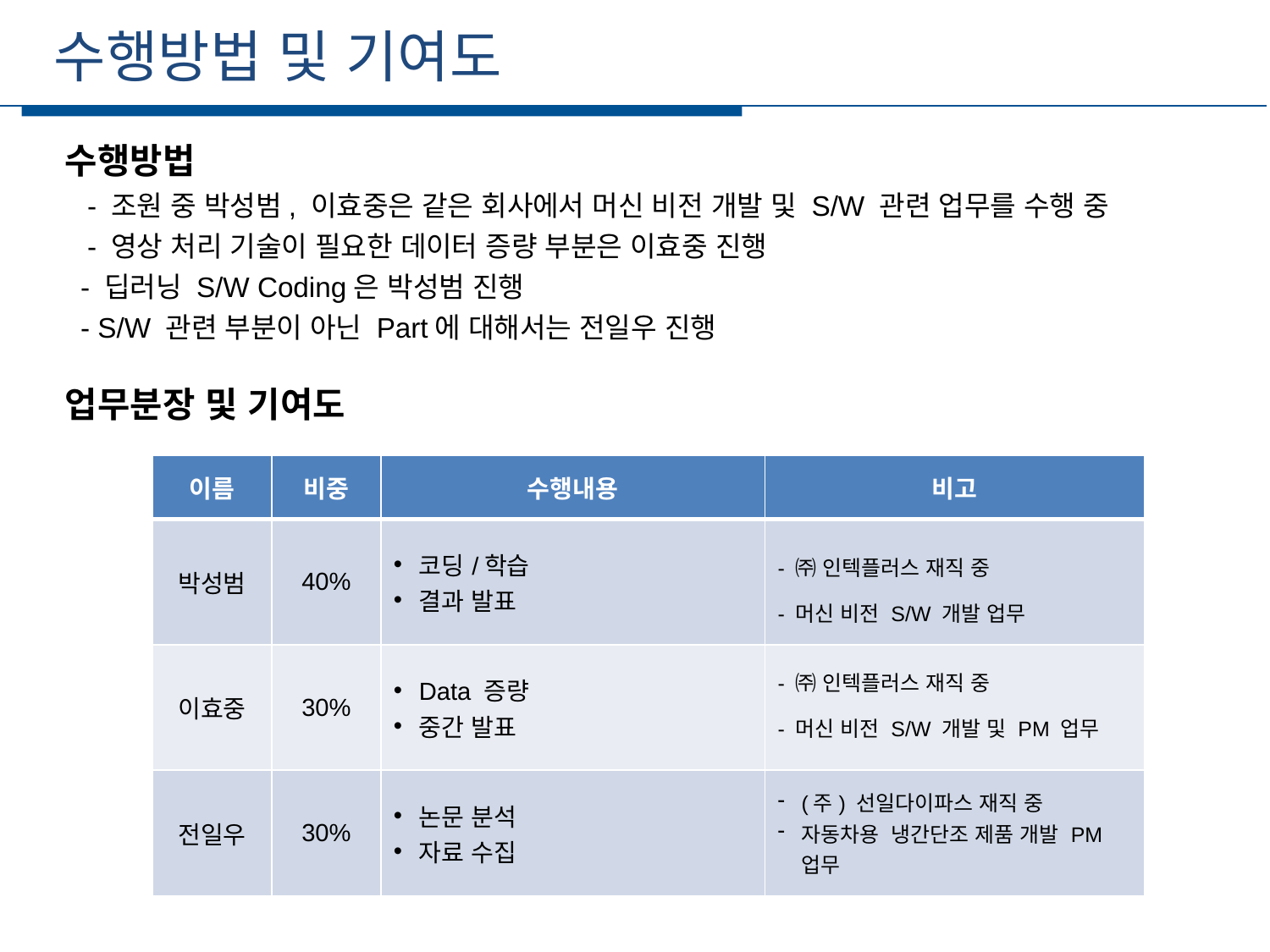

수행방법 및 기여도
세부일정

수행방법
  - 조원 중 박성범, 이효중은 같은 회사에서 머신 비전 개발 및 S/W 관련 업무를 수행 중
  - 영상 처리 기술이 필요한 데이터 증량 부분은 이효중 진행
  - 딥러닝 S/W Coding은 박성범 진행
  - S/W 관련 부분이 아닌 Part에 대해서는 전일우 진행

업무분장 및 기여도

| 이름 | 비중 | 수행내용 | 비고 |
| --- | --- | --- | --- |
| 박성범 | 40% | 코딩/학습 결과 발표 | - ㈜ 인텍플러스 재직 중 - 머신 비전 S/W 개발 업무 |
| 이효중 | 30% | Data 증량 중간 발표 | - ㈜ 인텍플러스 재직 중 - 머신 비전 S/W 개발 및 PM 업무 |
| 전일우 | 30% | 논문 분석 자료 수집 | (주) 선일다이파스 재직 중 자동차용 냉간단조 제품 개발 PM 업무 |